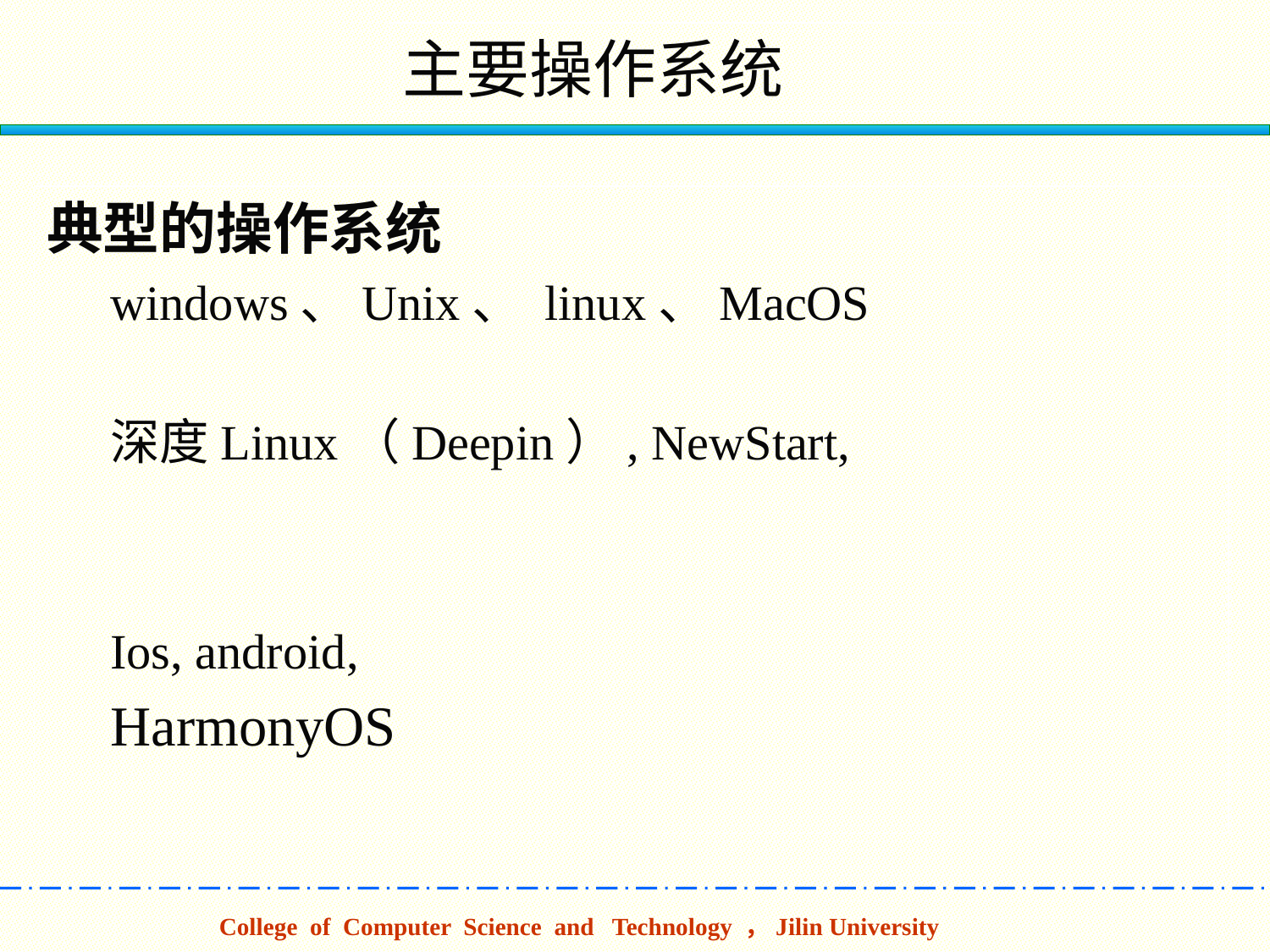

主要操作系统
典型的操作系统
windows、Unix、 linux、MacOS

深度Linux（Deepin）, NewStart,

Ios, android,
HarmonyOS